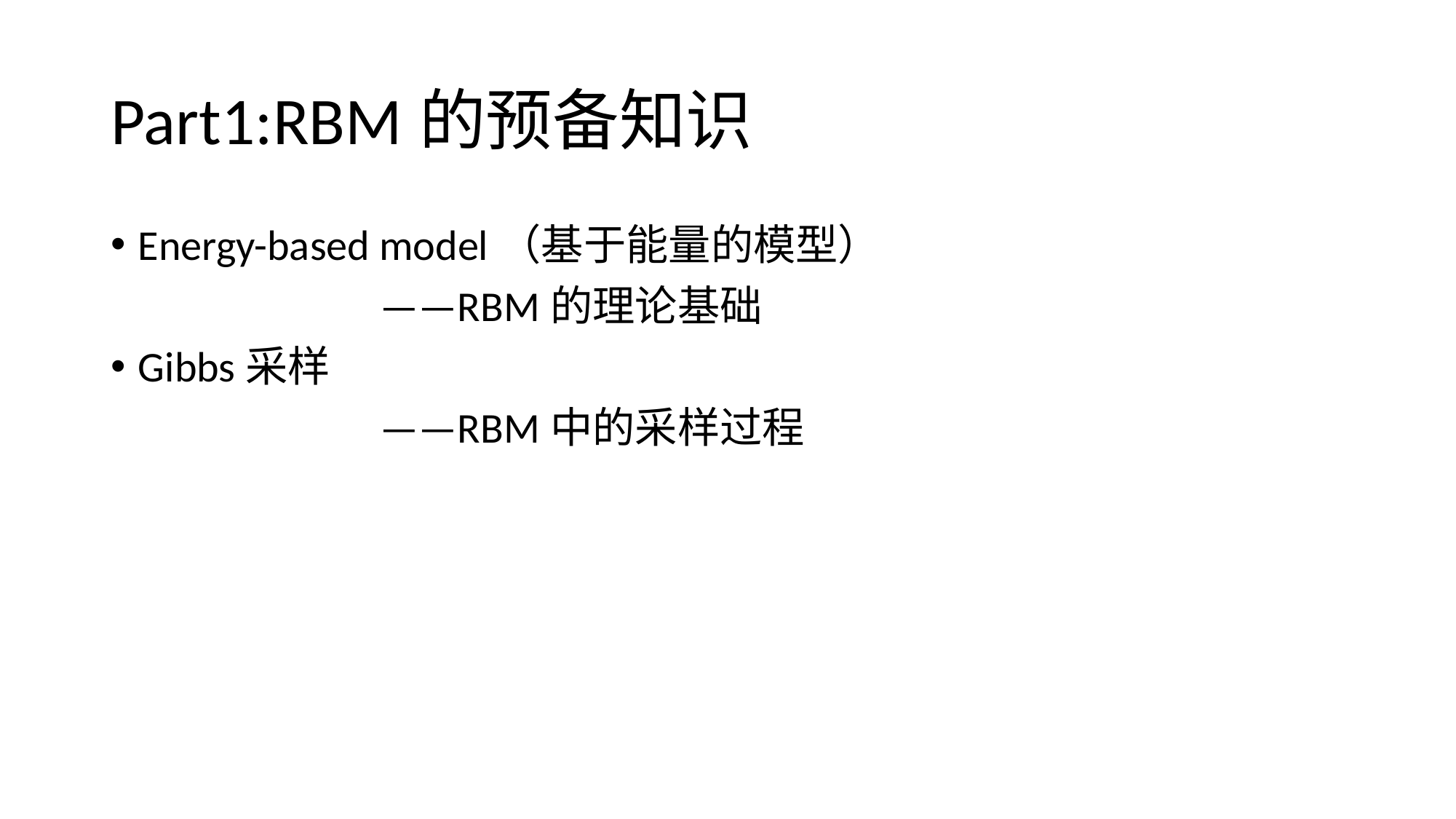

# Part1:RBM的预备知识
Energy-based model（基于能量的模型）
                            ——RBM的理论基础
Gibbs采样
                            ——RBM中的采样过程